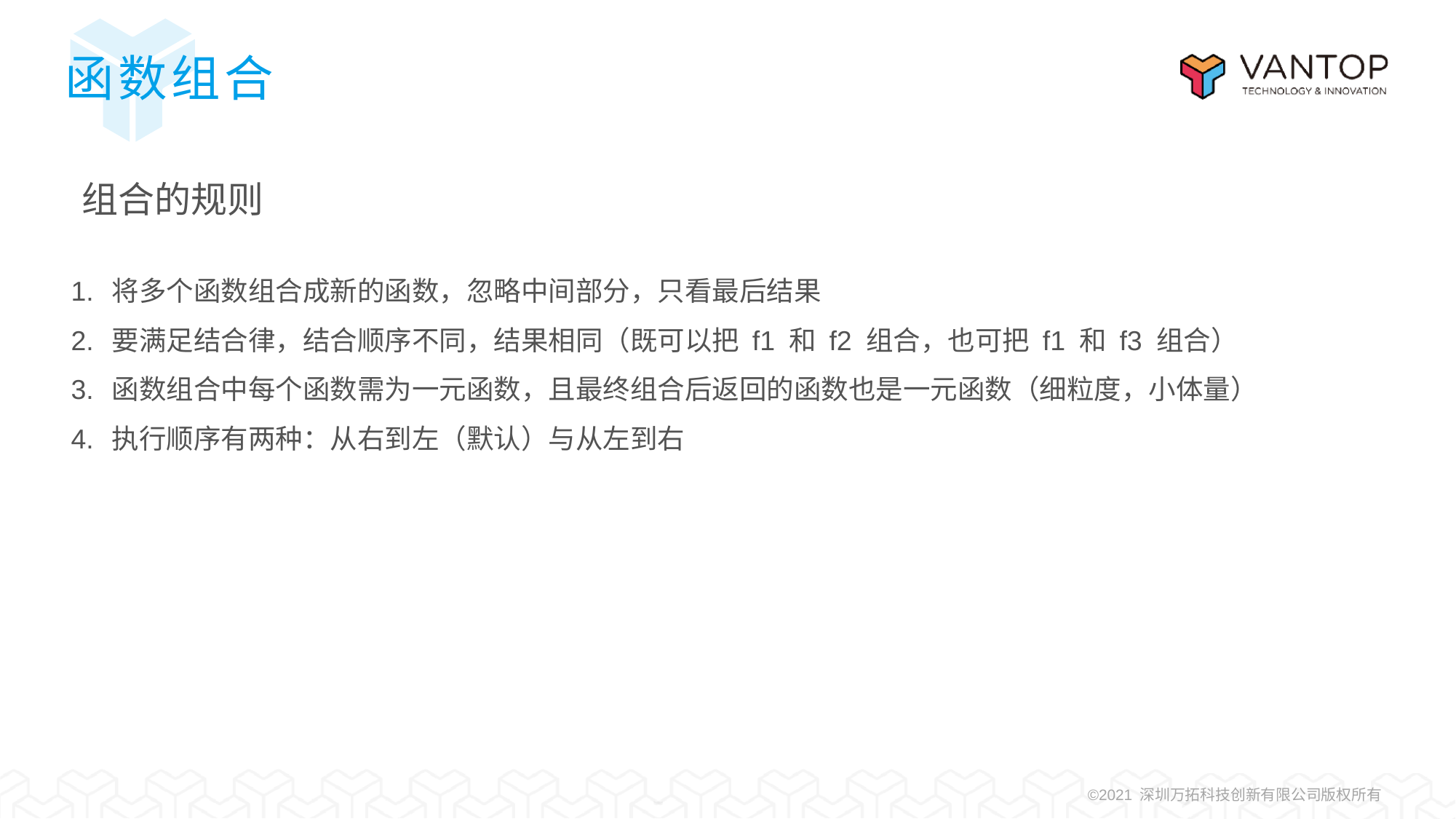

# 函数组合
组合的规则
将多个函数组合成新的函数，忽略中间部分，只看最后结果
要满足结合律，结合顺序不同，结果相同（既可以把 f1 和 f2 组合，也可把 f1 和 f3 组合）
函数组合中每个函数需为一元函数，且最终组合后返回的函数也是一元函数（细粒度，小体量）
执行顺序有两种：从右到左（默认）与从左到右